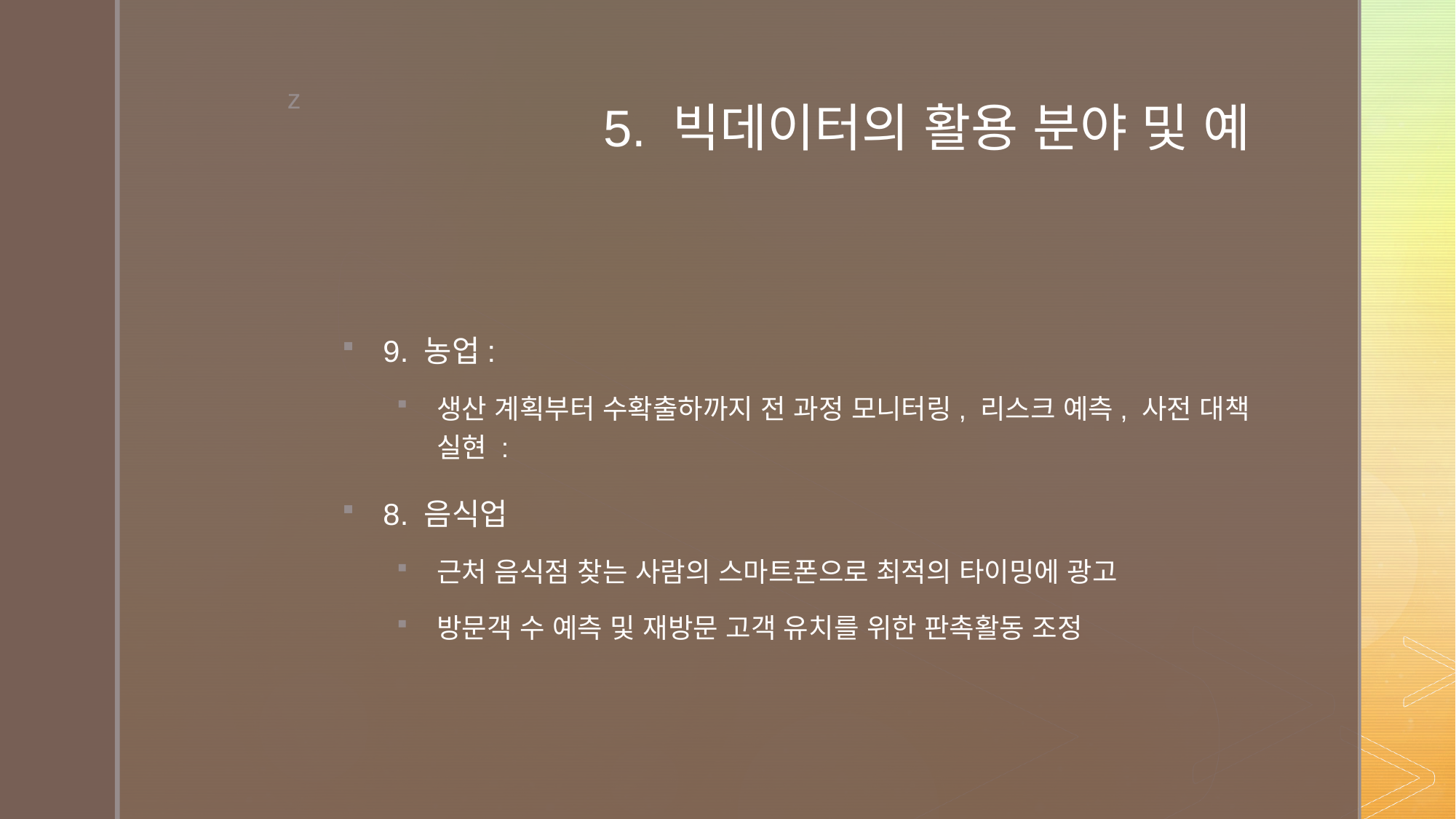

# 5. 빅데이터의 활용 분야 및 예
9. 농업:
생산 계획부터 수확출하까지 전 과정 모니터링, 리스크 예측, 사전 대책 실현 :
8. 음식업
근처 음식점 찾는 사람의 스마트폰으로 최적의 타이밍에 광고
방문객 수 예측 및 재방문 고객 유치를 위한 판촉활동 조정